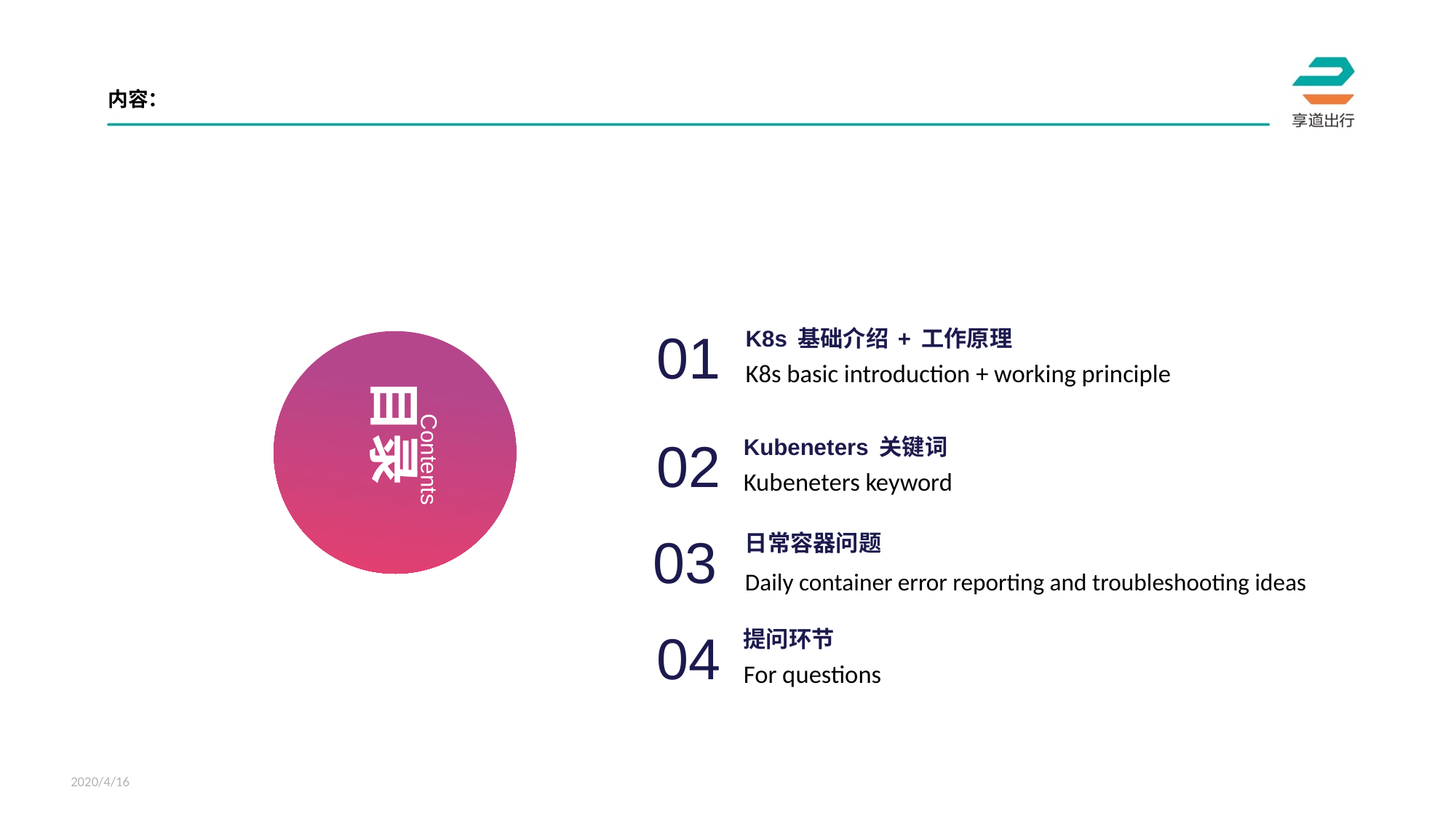

# 内容：
01
K8s 基础介绍 + 工作原理
K8s basic introduction + working principle
目录
Contents

02
Kubeneters 关键词
Kubeneters keyword
03
日常容器问题
Daily container error reporting and troubleshooting ideas
04
提问环节
For questions
2020/4/16